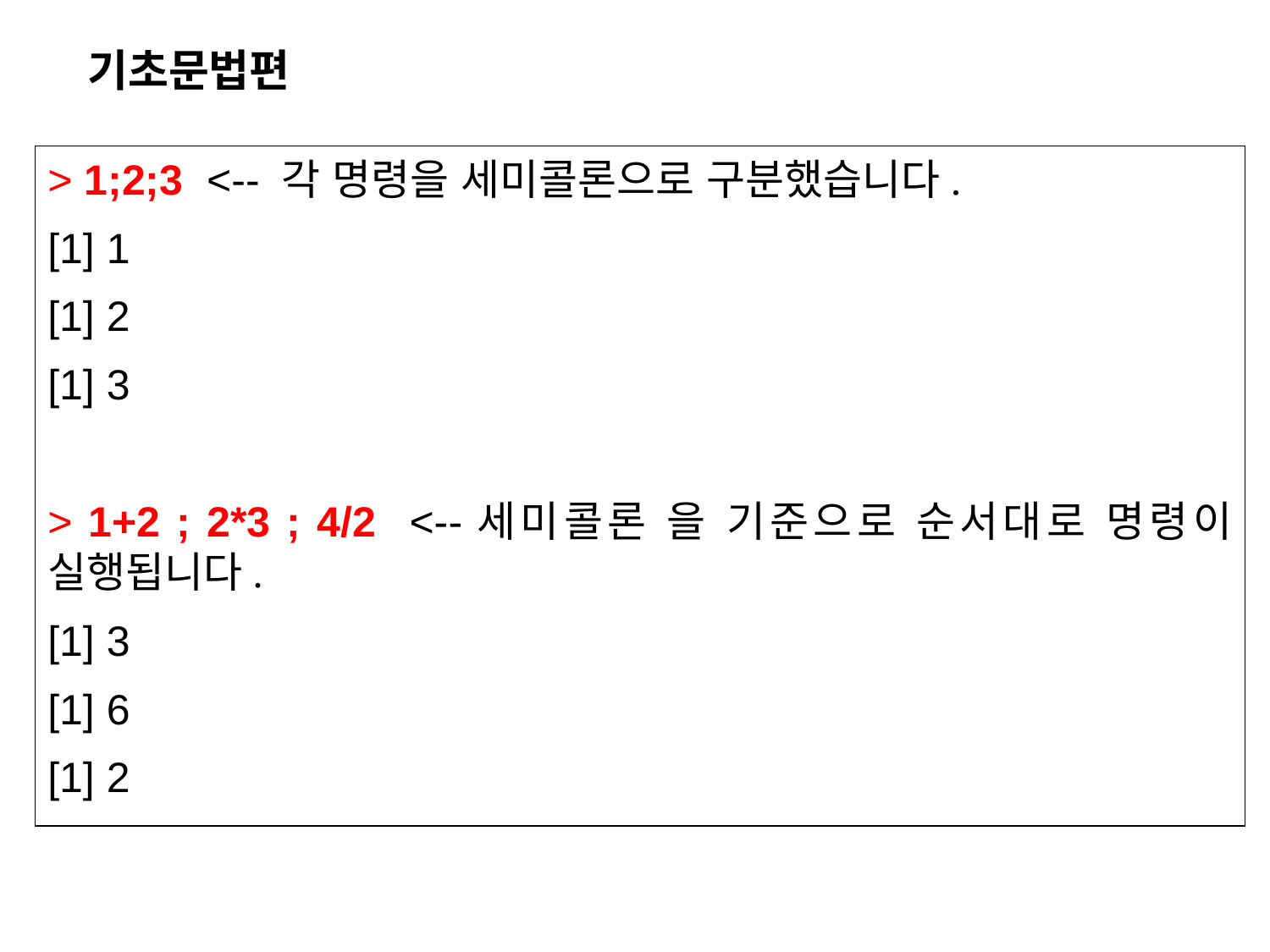

기초문법편
> 1;2;3  <-- 각 명령을 세미콜론으로 구분했습니다.
[1] 1
[1] 2
[1] 3

> 1+2 ; 2*3 ; 4/2  <--세미콜론 을 기준으로 순서대로 명령이 실행됩니다.
[1] 3
[1] 6
[1] 2